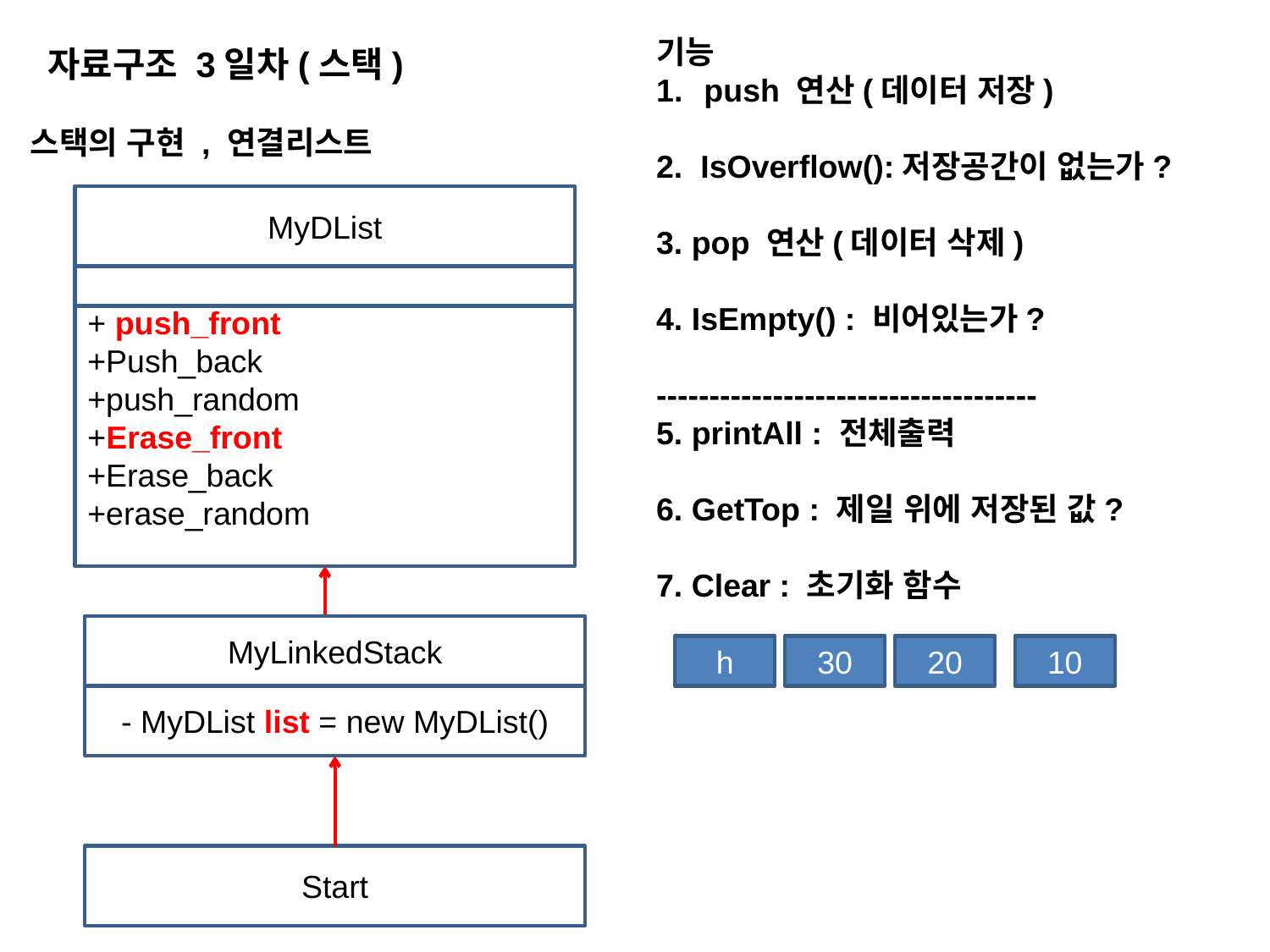

기능
push 연산(데이터 저장)

2.  IsOverflow():저장공간이 없는가?

3. pop 연산(데이터 삭제)

4. IsEmpty() : 비어있는가?

------------------------------------
5. printAll : 전체출력

6. GetTop : 제일 위에 저장된 값?

7. Clear : 초기화 함수
자료구조 3일차(스택)
스택의 구현 , 연결리스트
MyDList

+ push_front
+Push_back
+push_random
+Erase_front
+Erase_back
+erase_random

MyLinkedStack
h
30
20
10
- MyDList list = new MyDList()
Start